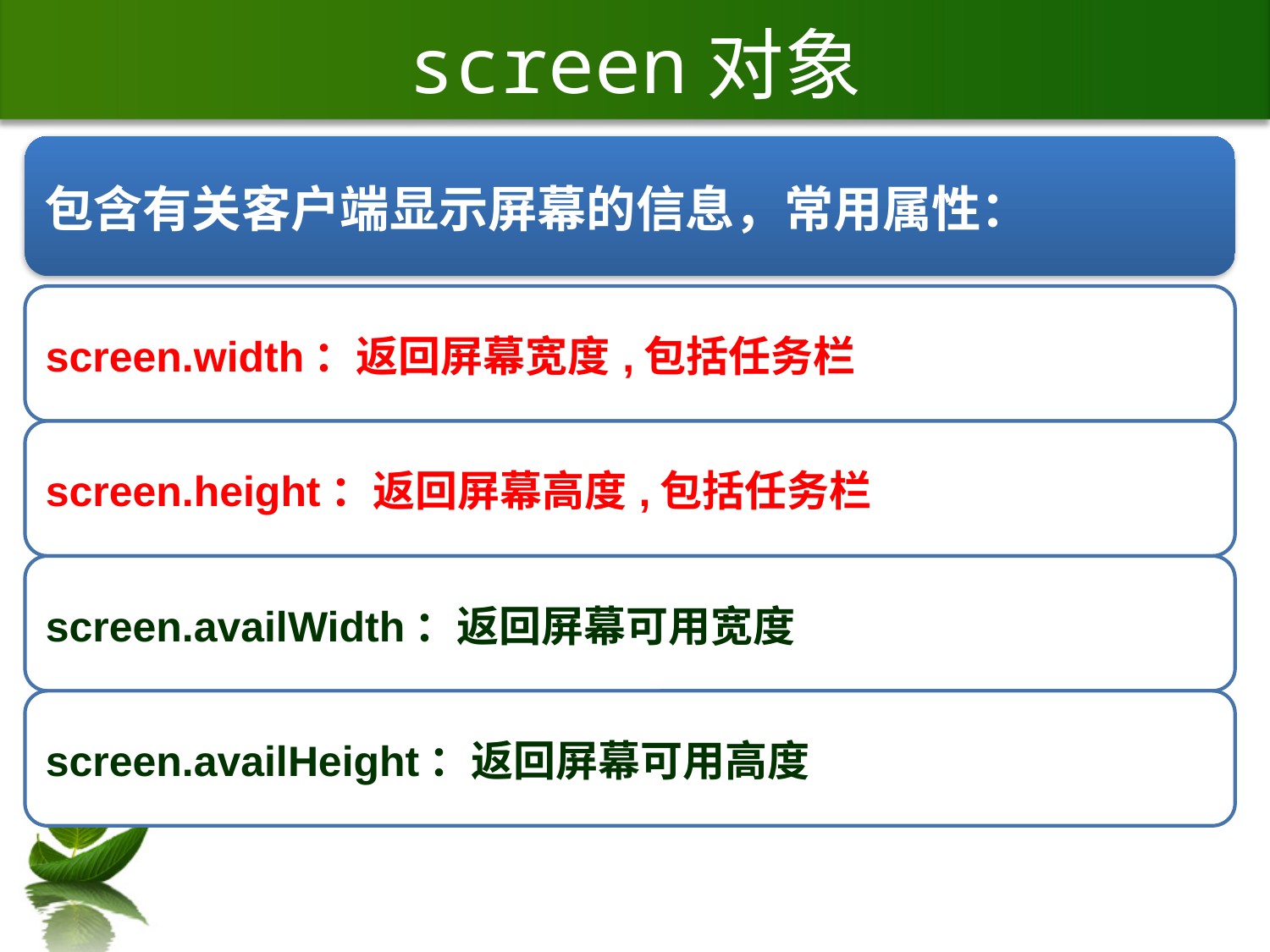

# screen对象
包含有关客户端显示屏幕的信息，常用属性：
screen.width：返回屏幕宽度,包括任务栏
screen.height：返回屏幕高度,包括任务栏
screen.availWidth：返回屏幕可用宽度
screen.availHeight：返回屏幕可用高度